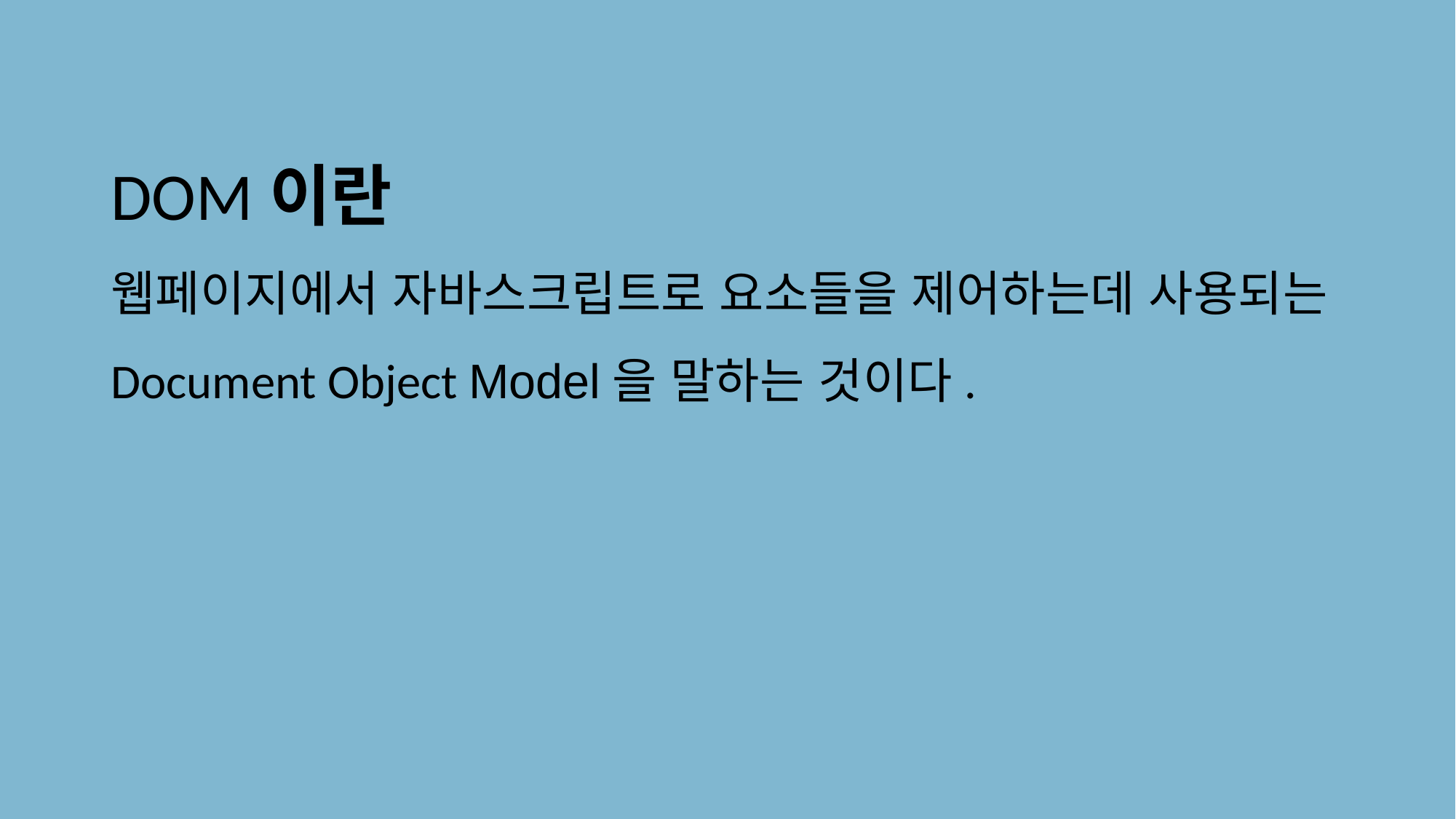

# DOM이란 웹페이지에서 자바스크립트로 요소들을 제어하는데 사용되는 Document Object Model을 말하는 것이다.